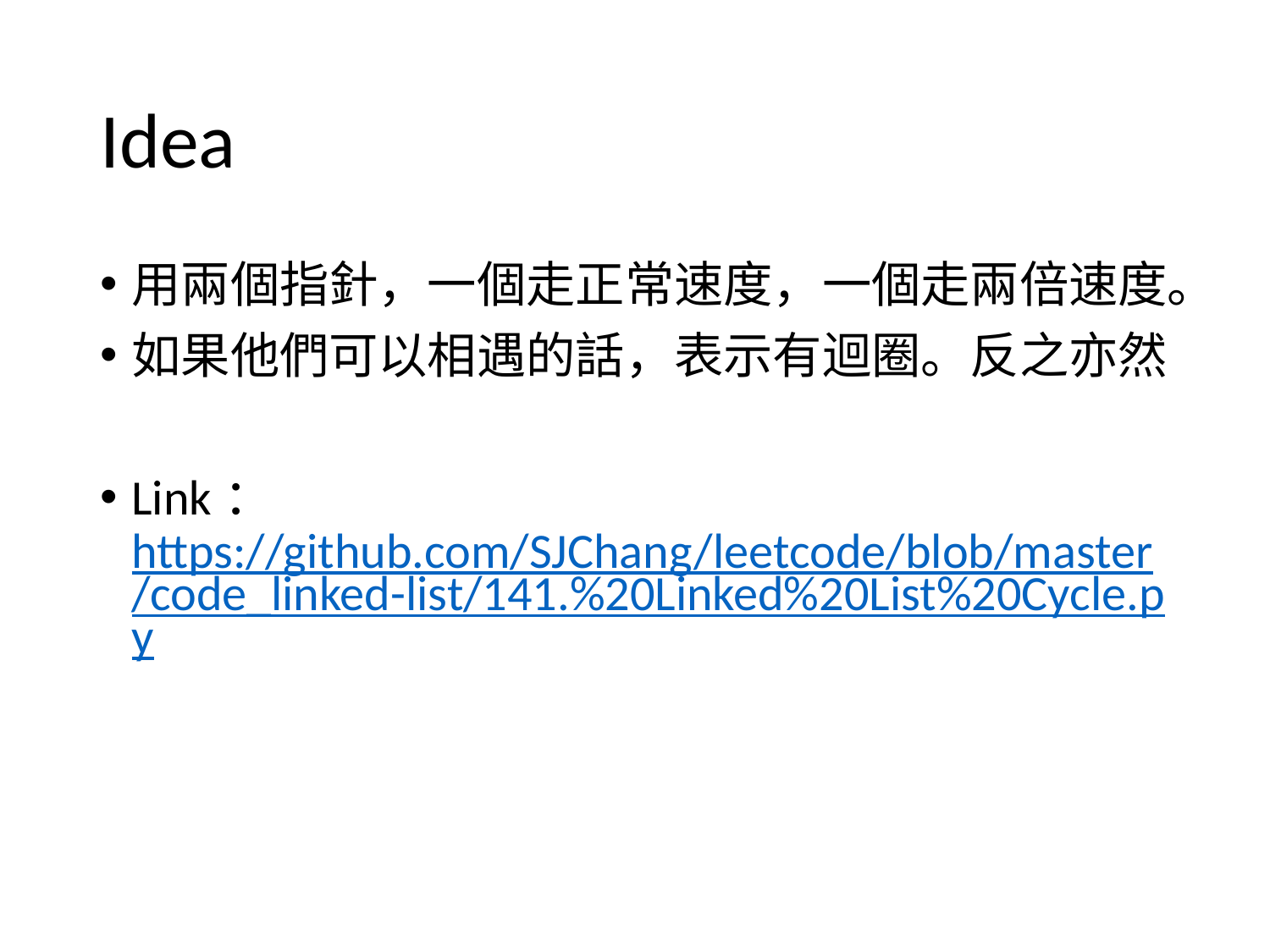

# Idea
用兩個指針，一個走正常速度，一個走兩倍速度。
如果他們可以相遇的話，表示有迴圈。反之亦然

Link：https://github.com/SJChang/leetcode/blob/master/code_linked-list/141.%20Linked%20List%20Cycle.py